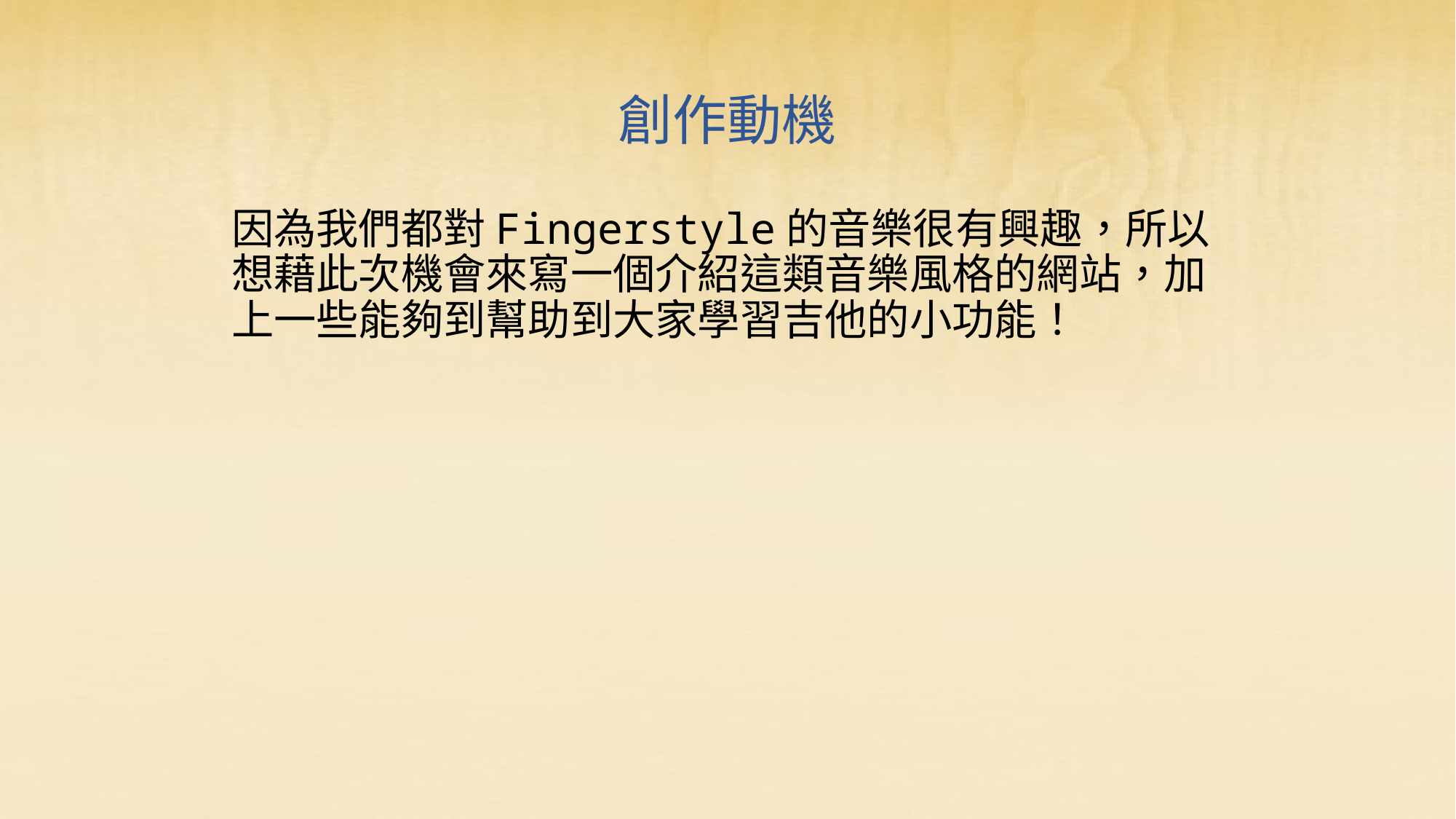

# 創作動機
因為我們都對Fingerstyle的音樂很有興趣，所以想藉此次機會來寫一個介紹這類音樂風格的網站，加上一些能夠到幫助到大家學習吉他的小功能！